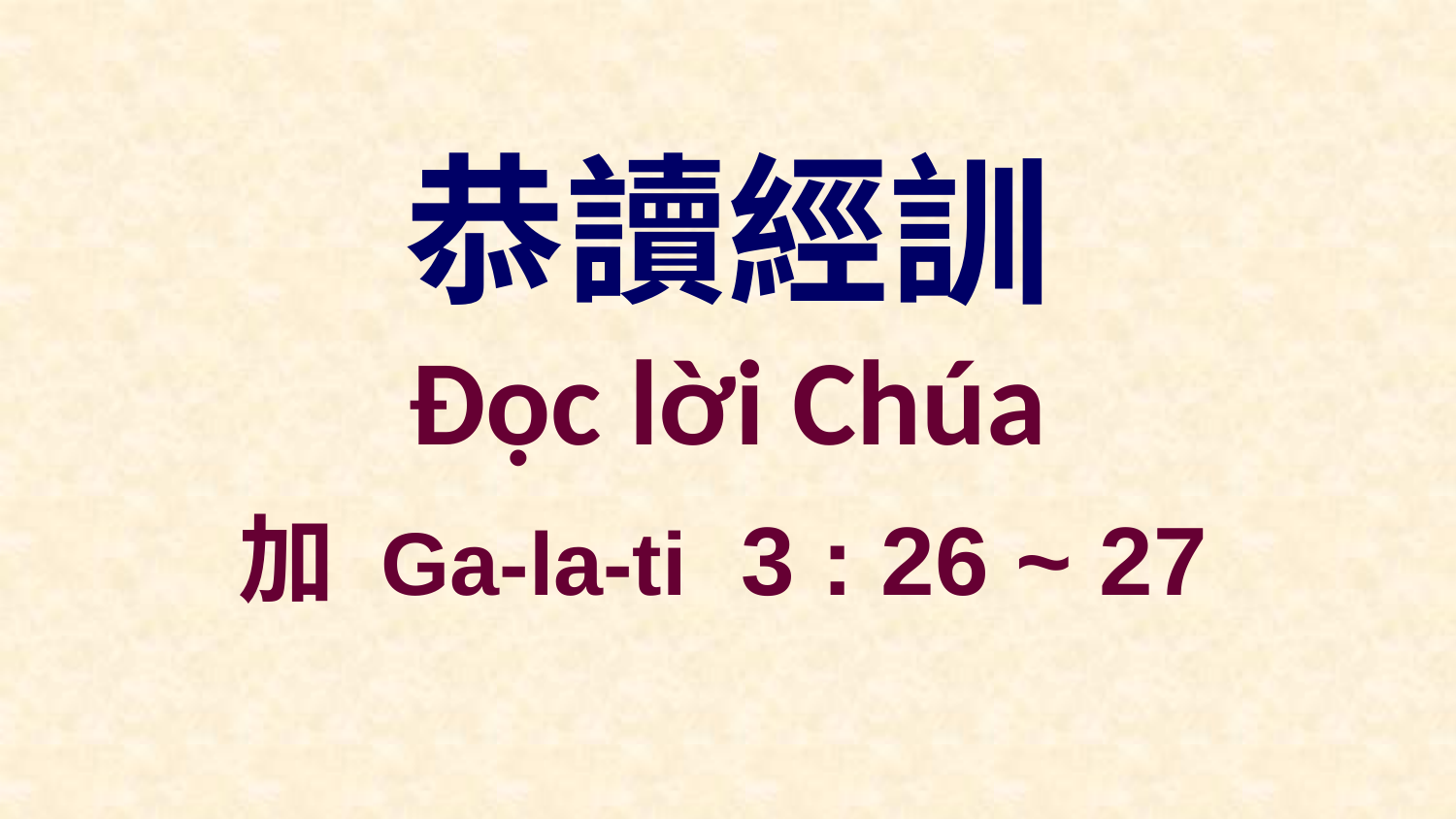

恭讀經訓
Đọc lời Chúa
加 Ga-la-ti  3 : 26 ~ 27